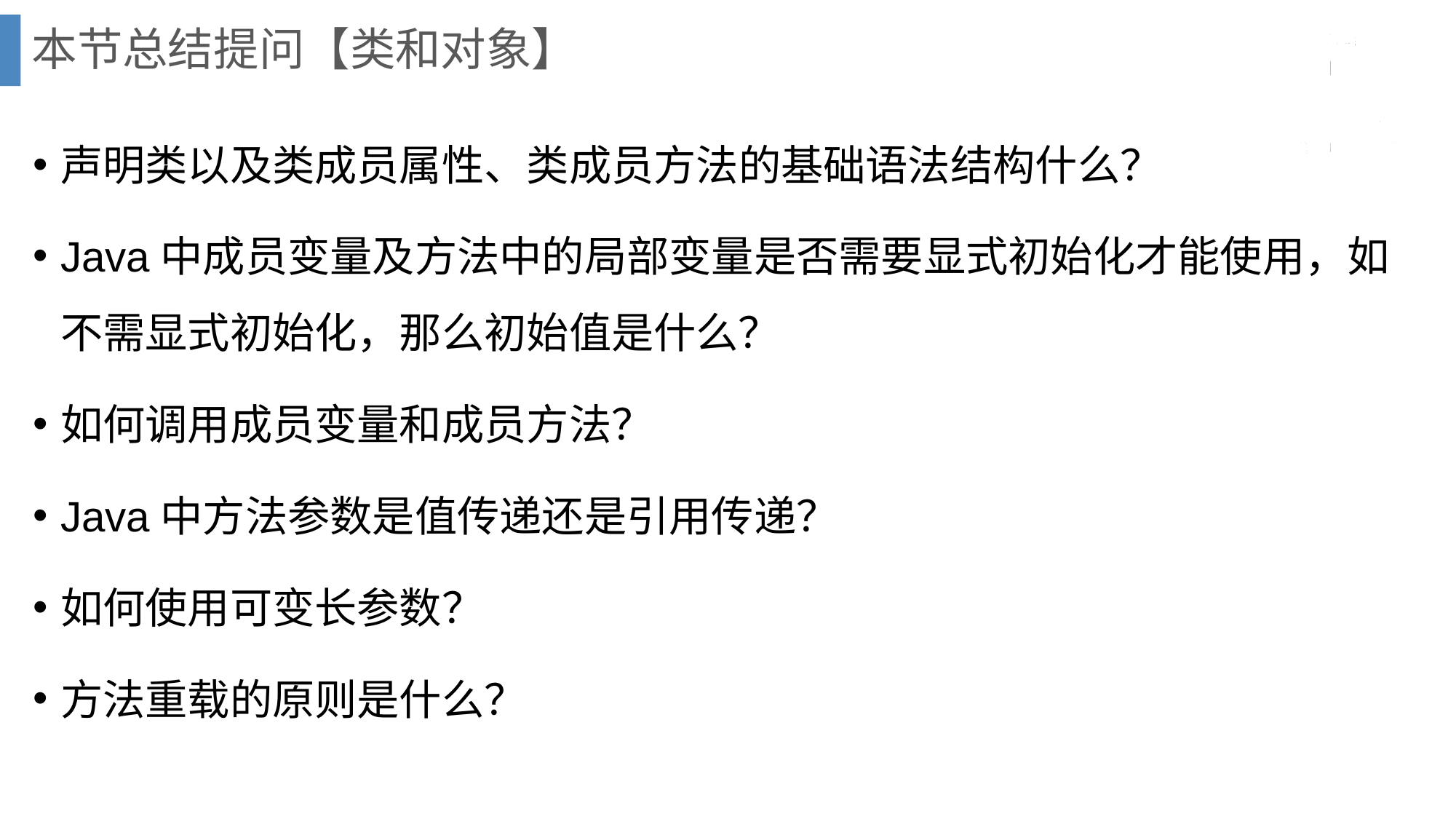

# 本节总结提问【类和对象】
声明类以及类成员属性、类成员方法的基础语法结构什么？
Java中成员变量及方法中的局部变量是否需要显式初始化才能使用，如不需显式初始化，那么初始值是什么？
如何调用成员变量和成员方法？
Java中方法参数是值传递还是引用传递？
如何使用可变长参数？
方法重载的原则是什么？